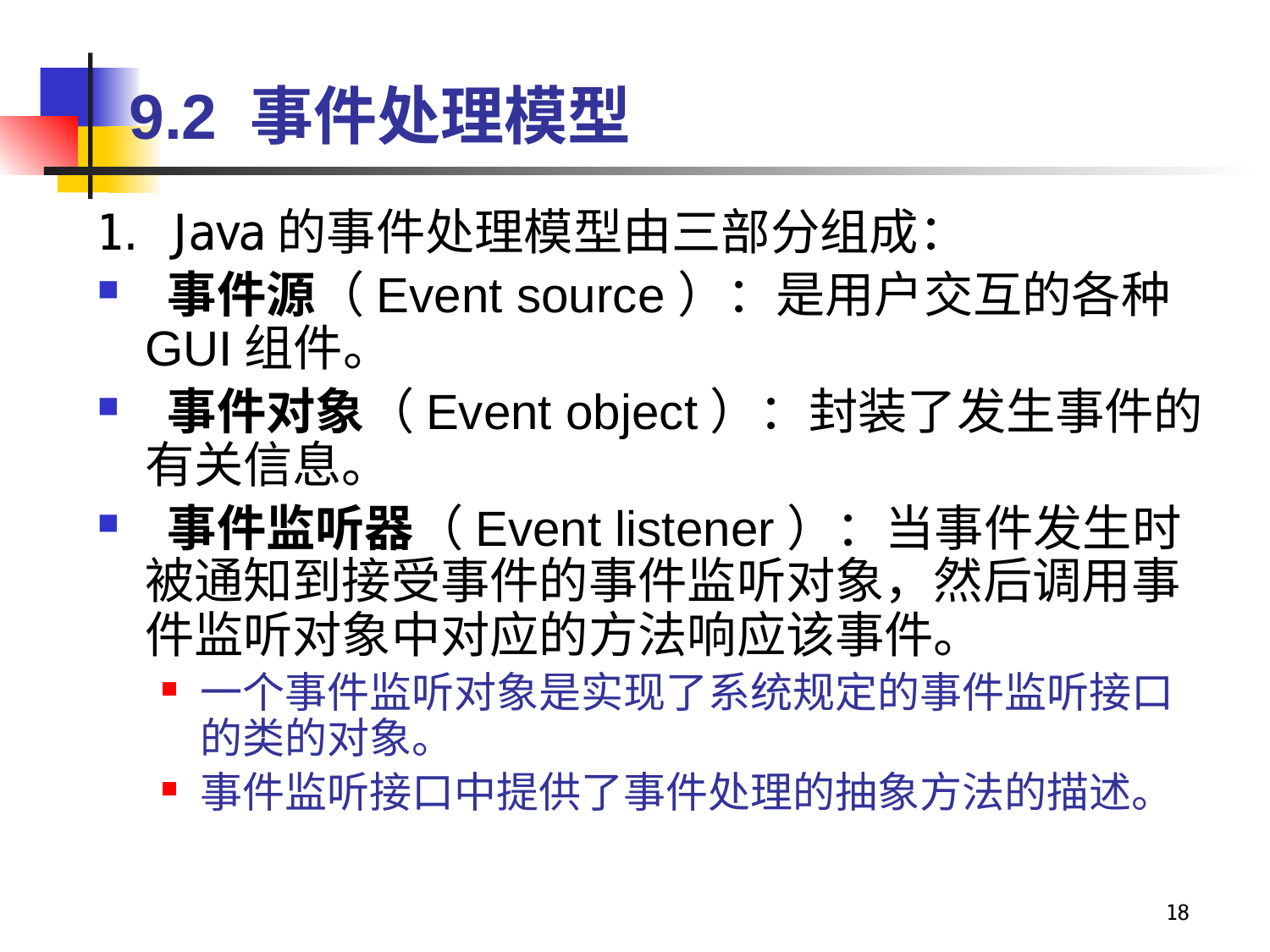

# 9.2 事件处理模型
1.  Java的事件处理模型由三部分组成：
 事件源（Event source）：是用户交互的各种GUI组件。
 事件对象（Event object）：封装了发生事件的有关信息。
 事件监听器（Event listener）：当事件发生时被通知到接受事件的事件监听对象，然后调用事件监听对象中对应的方法响应该事件。
一个事件监听对象是实现了系统规定的事件监听接口的类的对象。
事件监听接口中提供了事件处理的抽象方法的描述。